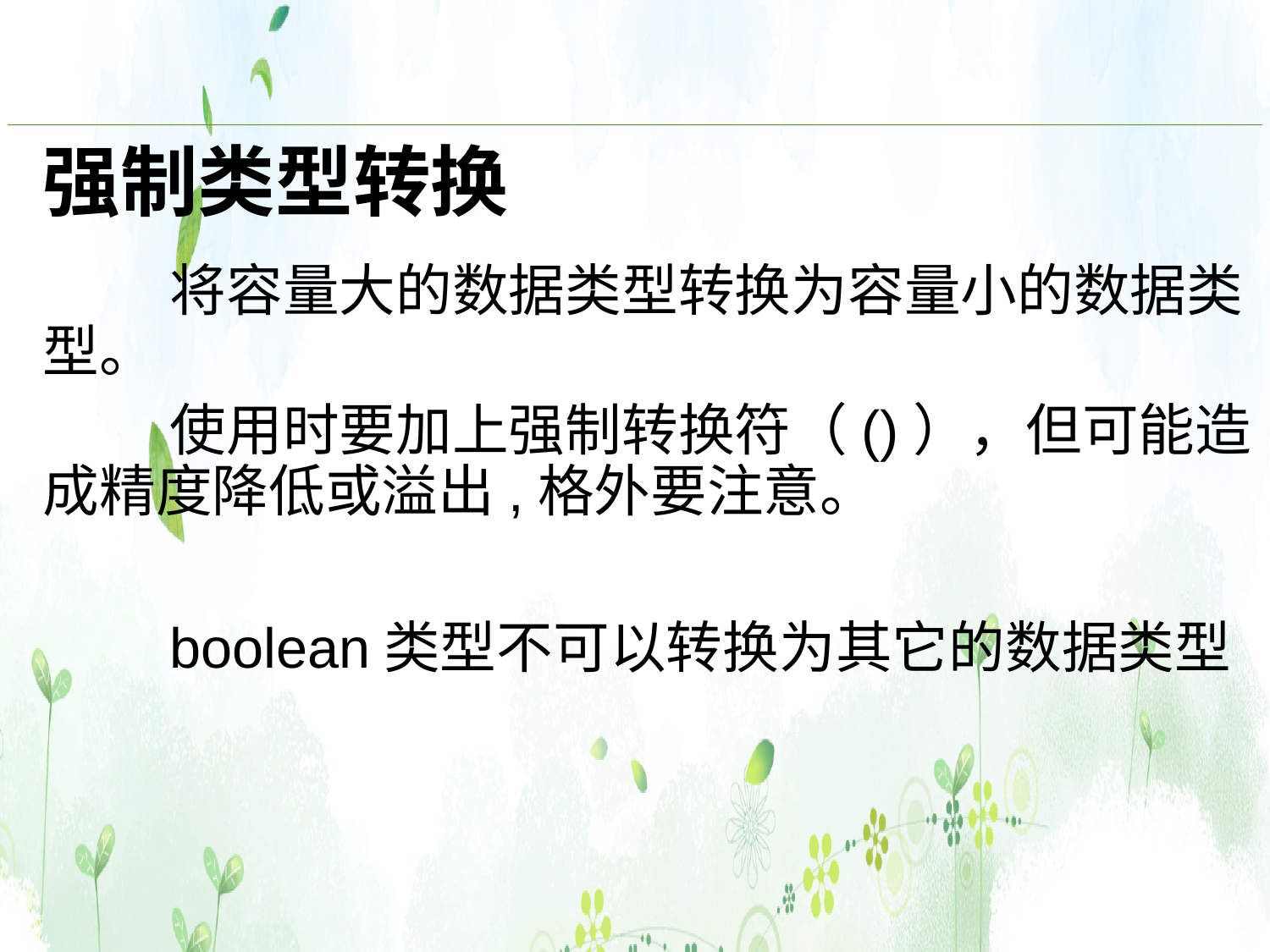

# 强制类型转换
	将容量大的数据类型转换为容量小的数据类型。
	使用时要加上强制转换符（()），但可能造成精度降低或溢出,格外要注意。

	boolean类型不可以转换为其它的数据类型